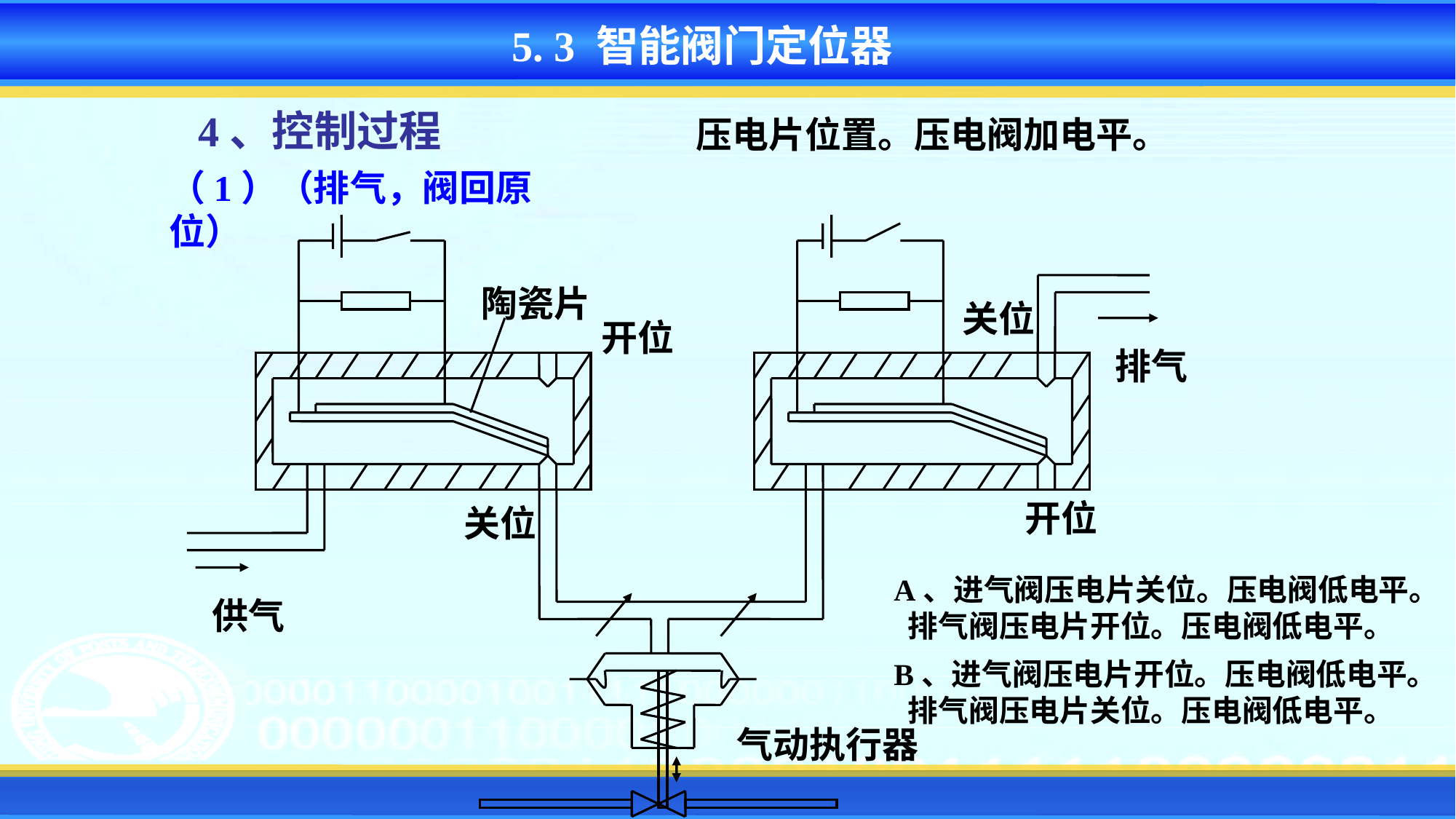

5. 3 智能阀门定位器
4、控制过程
压电片位置。压电阀加电平。
（1）（排气，阀回原位）

陶瓷片

排气

供气

气动执行器

关位
开位
开位
关位
A、进气阀压电片关位。压电阀低电平。
 排气阀压电片开位。压电阀低电平。
B、进气阀压电片开位。压电阀低电平。
 排气阀压电片关位。压电阀低电平。